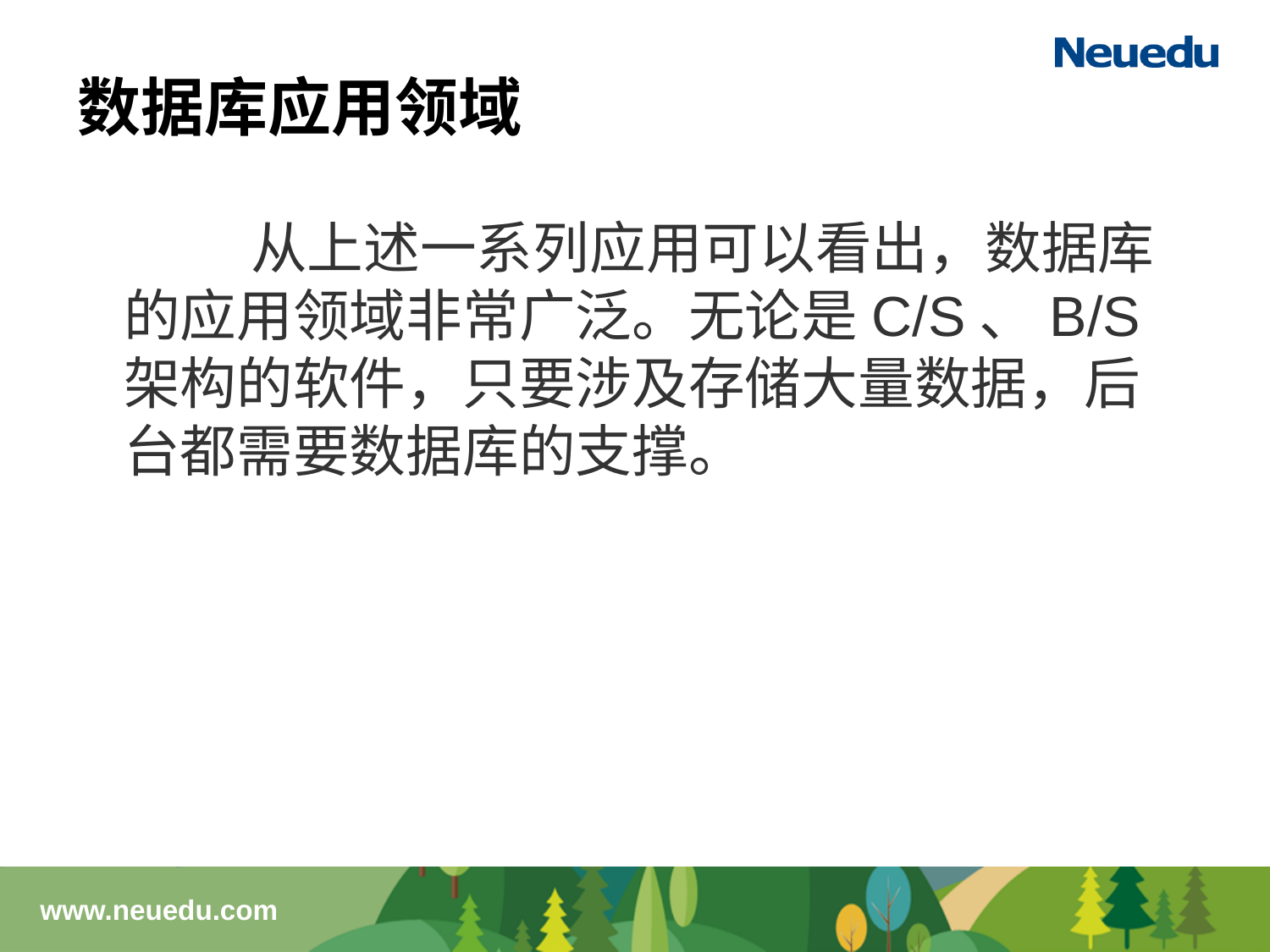

# 数据库应用领域
		从上述一系列应用可以看出，数据库的应用领域非常广泛。无论是C/S、B/S架构的软件，只要涉及存储大量数据，后台都需要数据库的支撑。